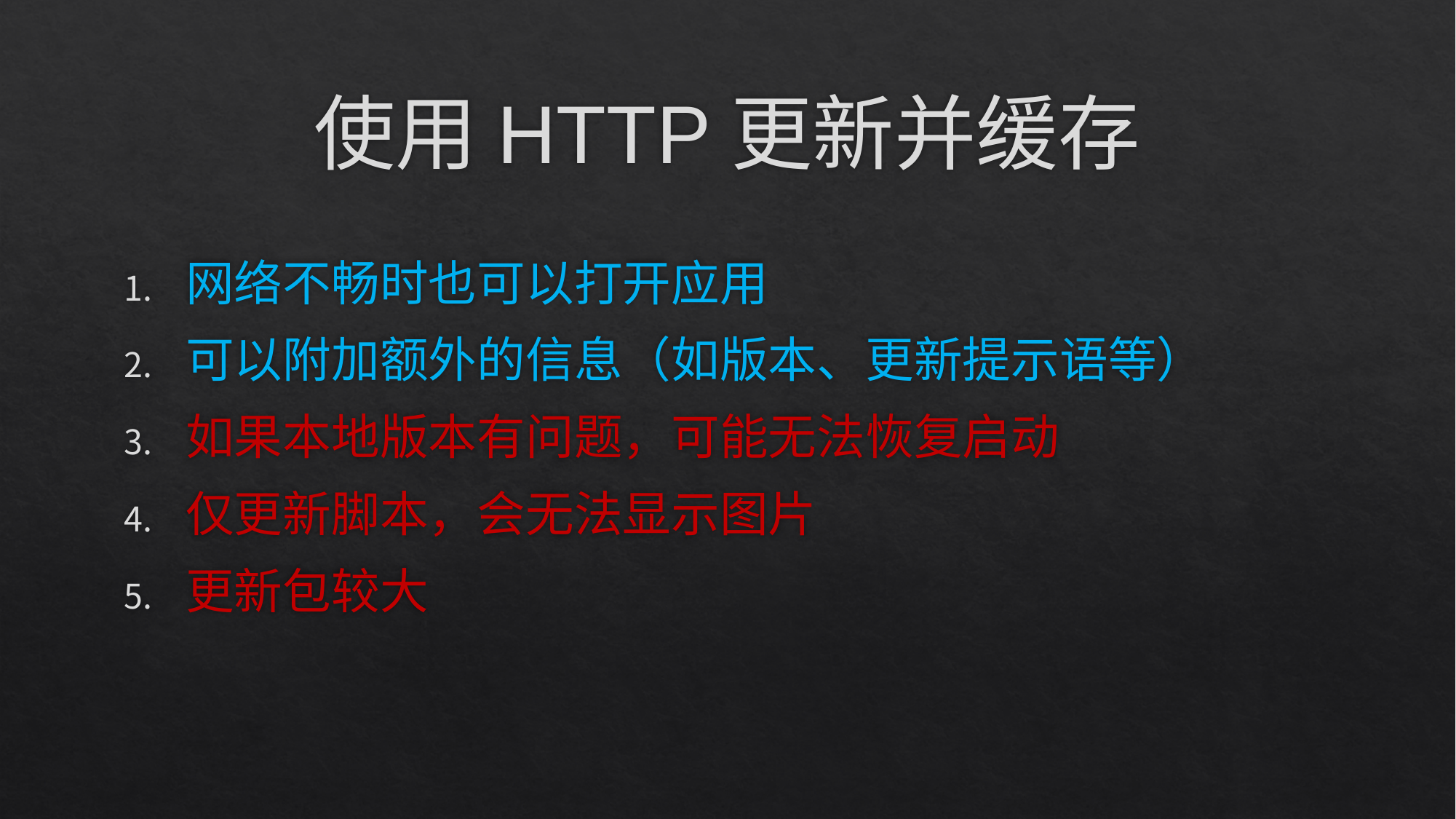

# 使用HTTP更新并缓存
网络不畅时也可以打开应用
可以附加额外的信息（如版本、更新提示语等）
如果本地版本有问题，可能无法恢复启动
仅更新脚本，会无法显示图片
更新包较大